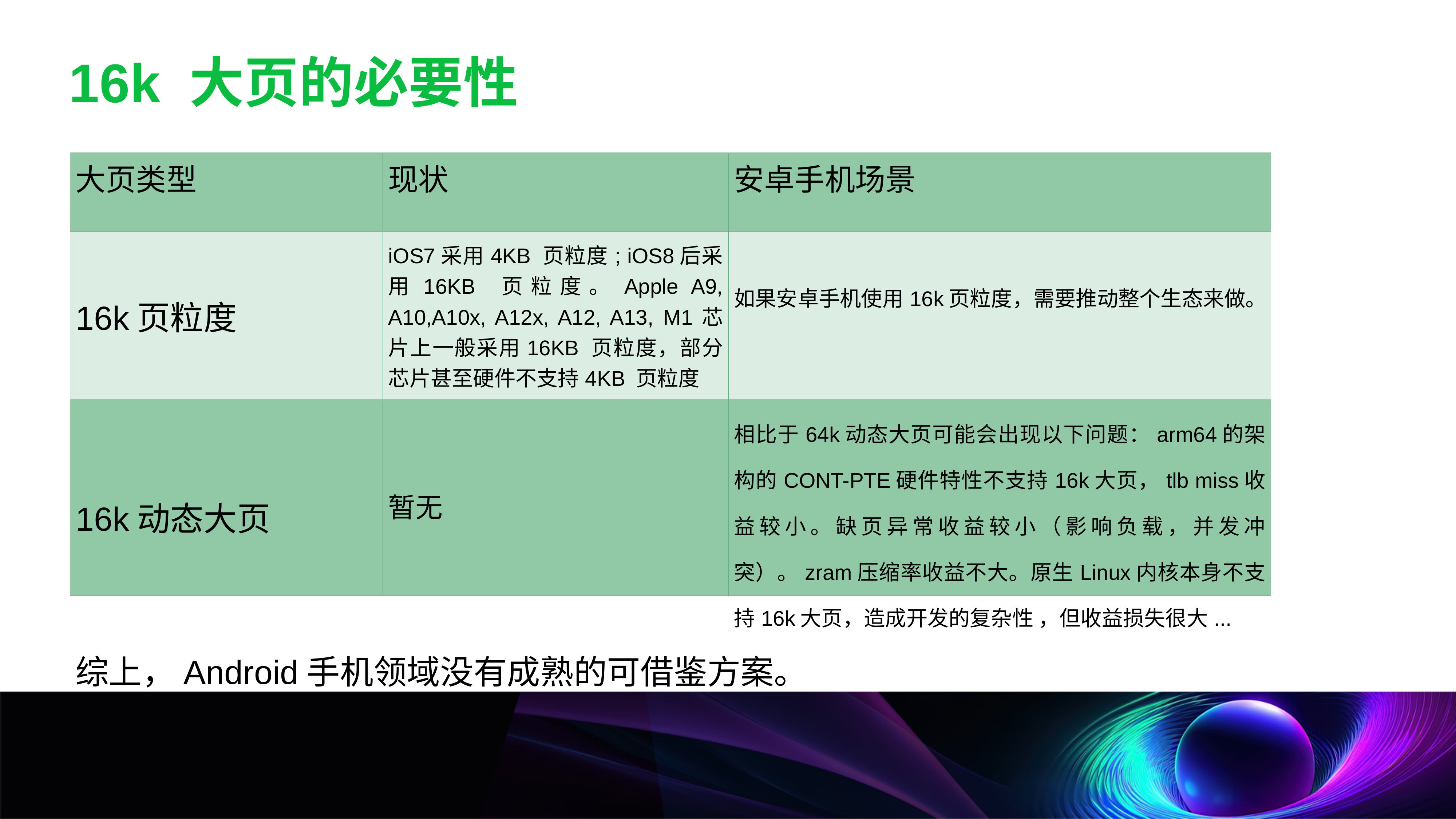

16k 大页的必要性
| 大页类型 | 现状 | 安卓手机场景 |
| --- | --- | --- |
| 16k页粒度 | iOS7采用4KB 页粒度; iOS8后采用16KB 页粒度。Apple A9, A10,A10x, A12x, A12, A13, M1芯片上一般采用16KB 页粒度，部分芯片甚至硬件不支持4KB 页粒度 | 如果安卓手机使用16k页粒度，需要推动整个生态来做。 |
| 16k动态大页 | 暂无 | 相比于64k动态大页可能会出现以下问题：arm64的架构的CONT-PTE硬件特性不支持16k大页，tlb miss收益较小。缺页异常收益较小（影响负载，并发冲突）。zram压缩率收益不大。原生Linux内核本身不支持16k大页，造成开发的复杂性 ，但收益损失很大... |
综上，Android手机领域没有成熟的可借鉴方案。